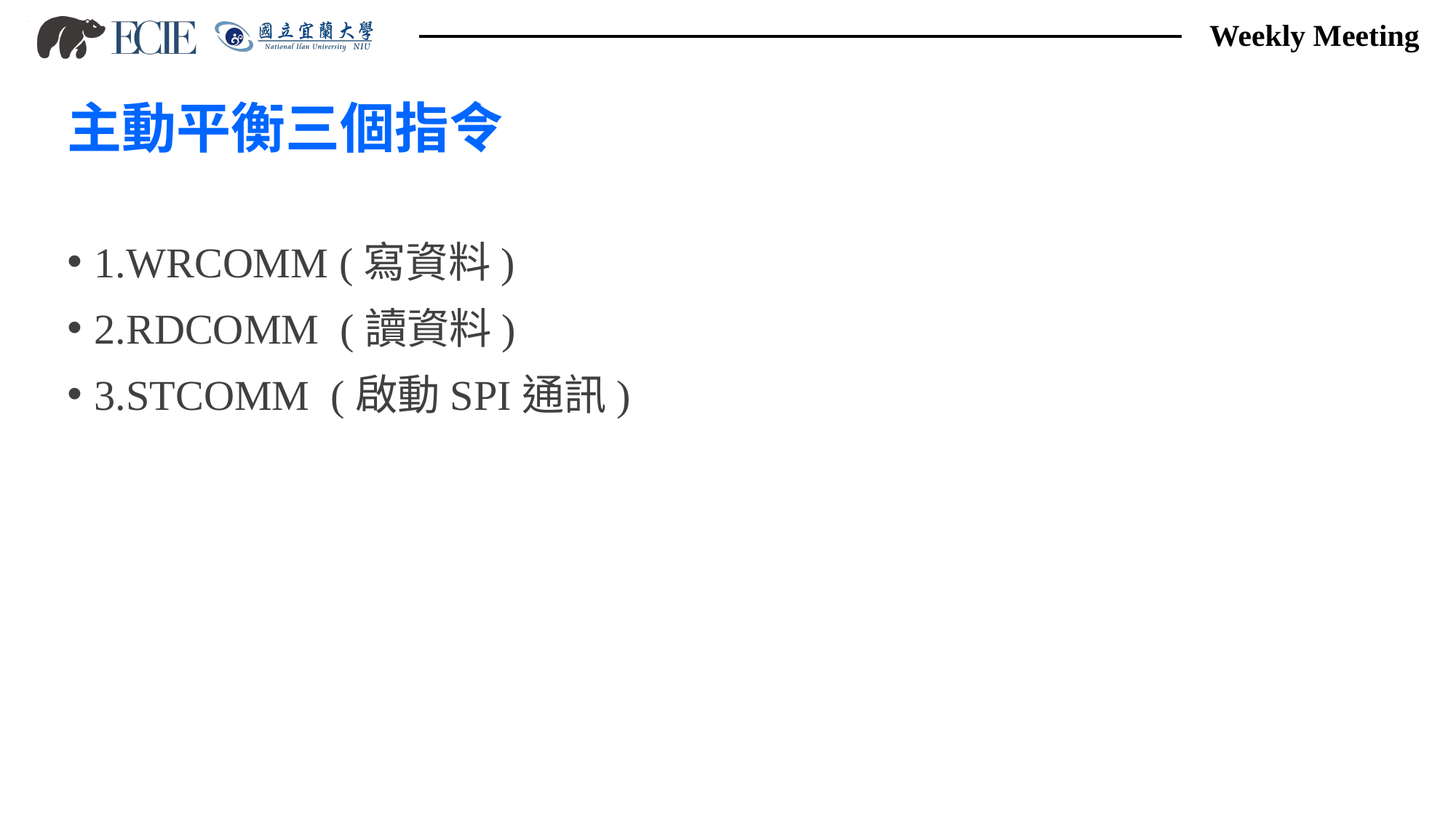

主動平衡三個指令
1.WRCOMM (寫資料)
2.RDCOMM  (讀資料)
3.STCOMM  (啟動SPI通訊)